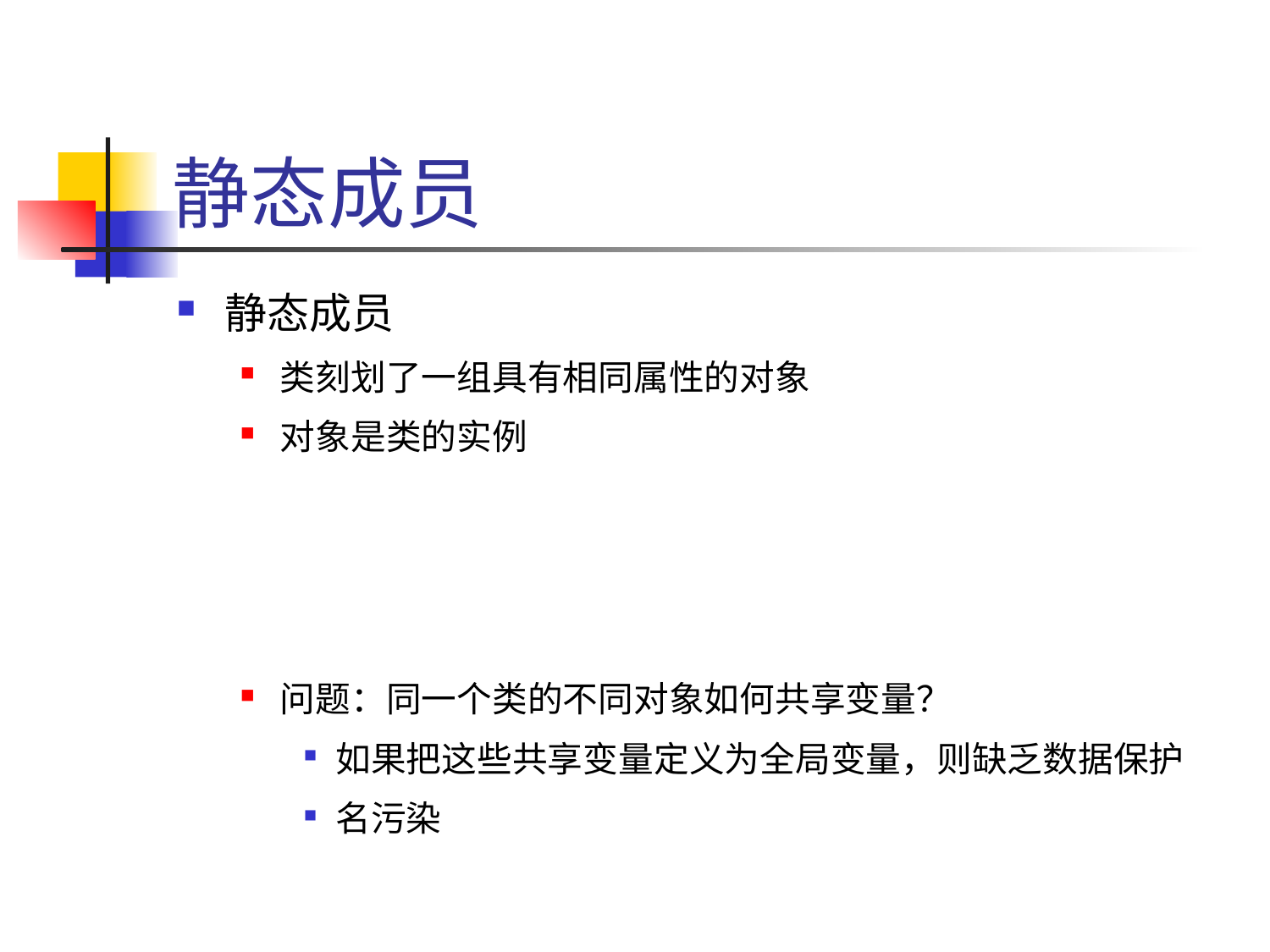

# 静态成员
静态成员
类刻划了一组具有相同属性的对象
对象是类的实例

问题：同一个类的不同对象如何共享变量？
如果把这些共享变量定义为全局变量，则缺乏数据保护
名污染